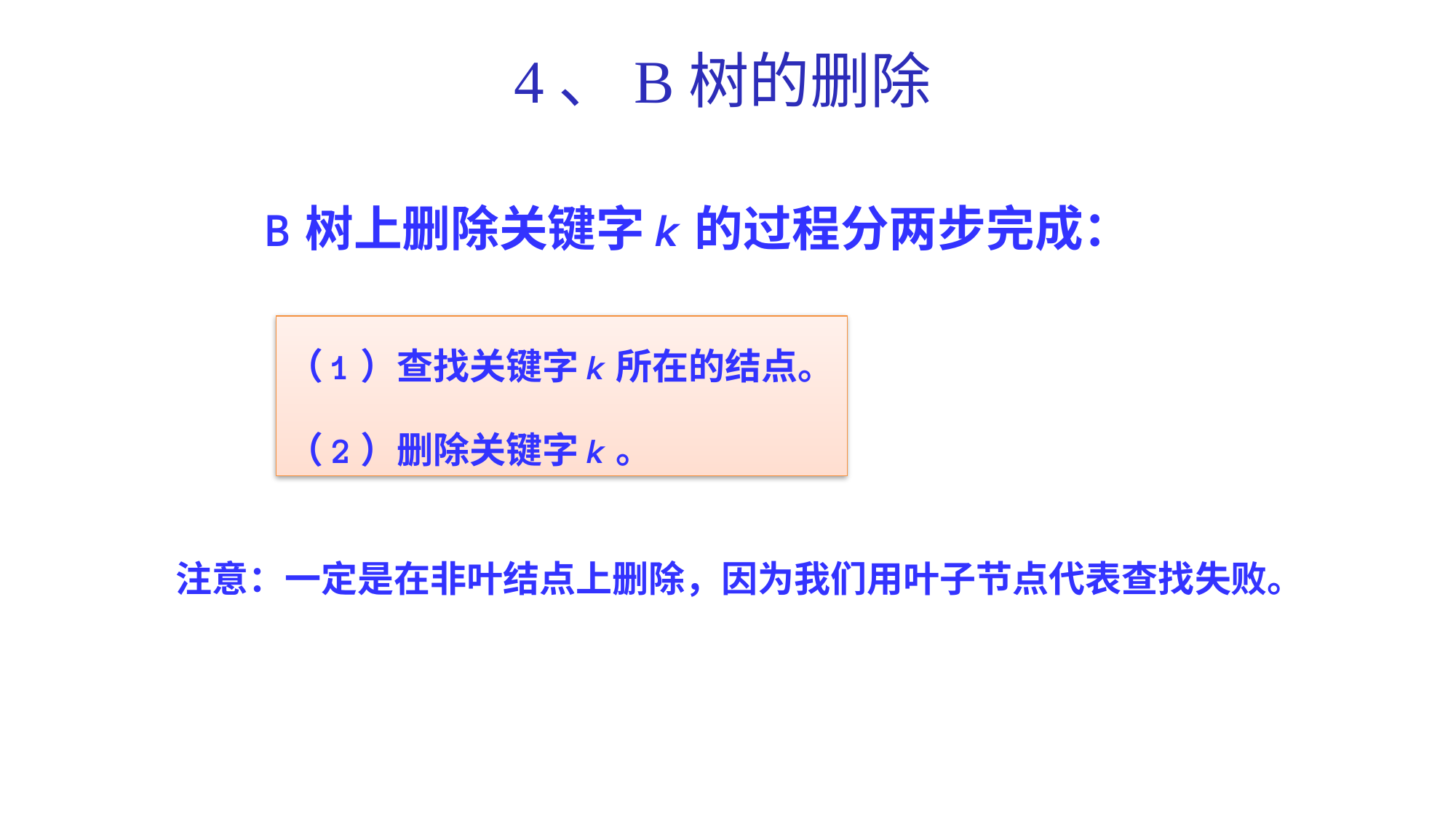

4、B树的删除
B树上删除关键字k的过程分两步完成：
（1）查找关键字k所在的结点。
（2）删除关键字k。
注意：一定是在非叶结点上删除，因为我们用叶子节点代表查找失败。